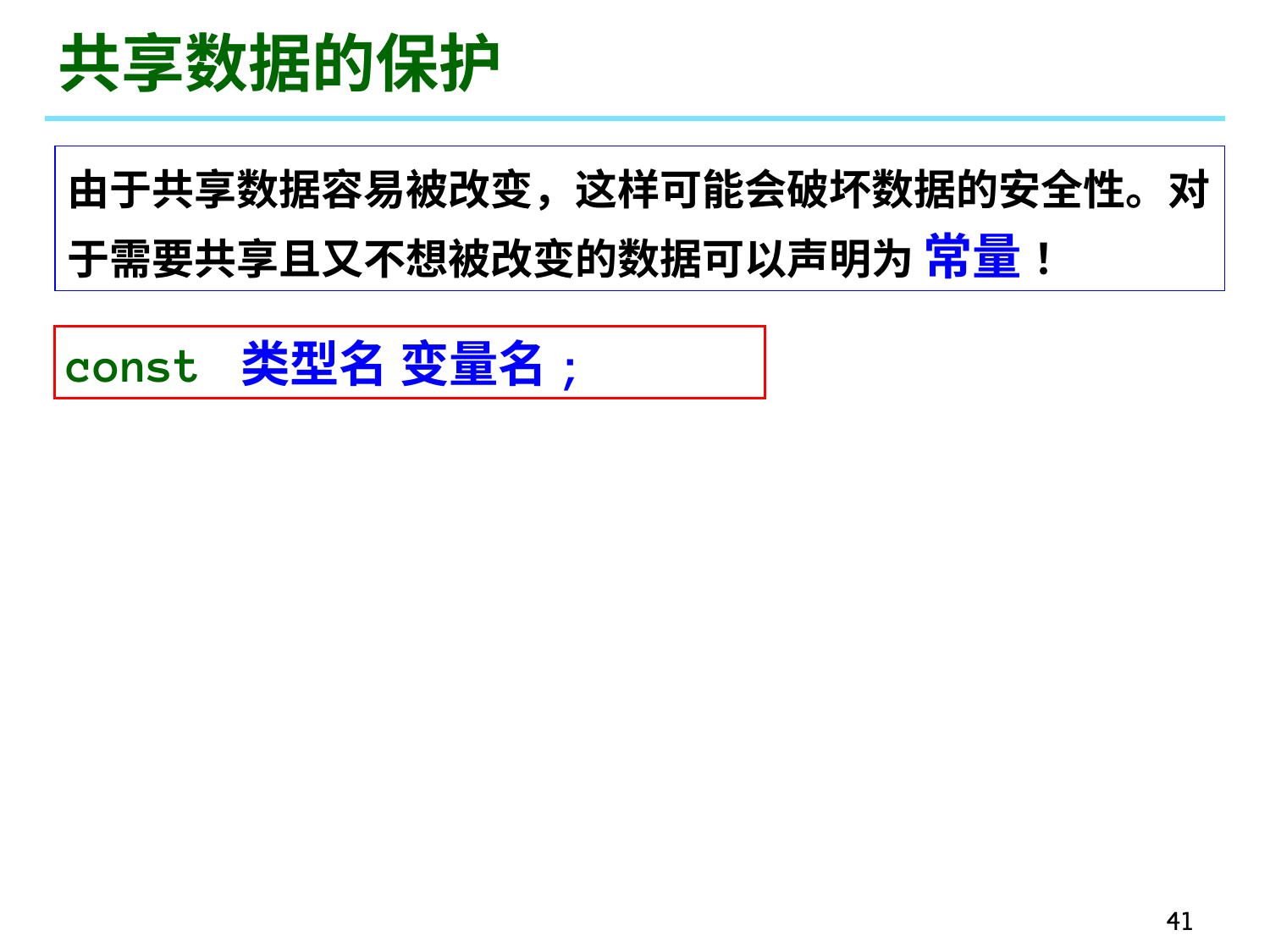

# 共享数据的保护
由于共享数据容易被改变，这样可能会破坏数据的安全性。对于需要共享且又不想被改变的数据可以声明为 常量 ！
const 类型名 变量名;
41